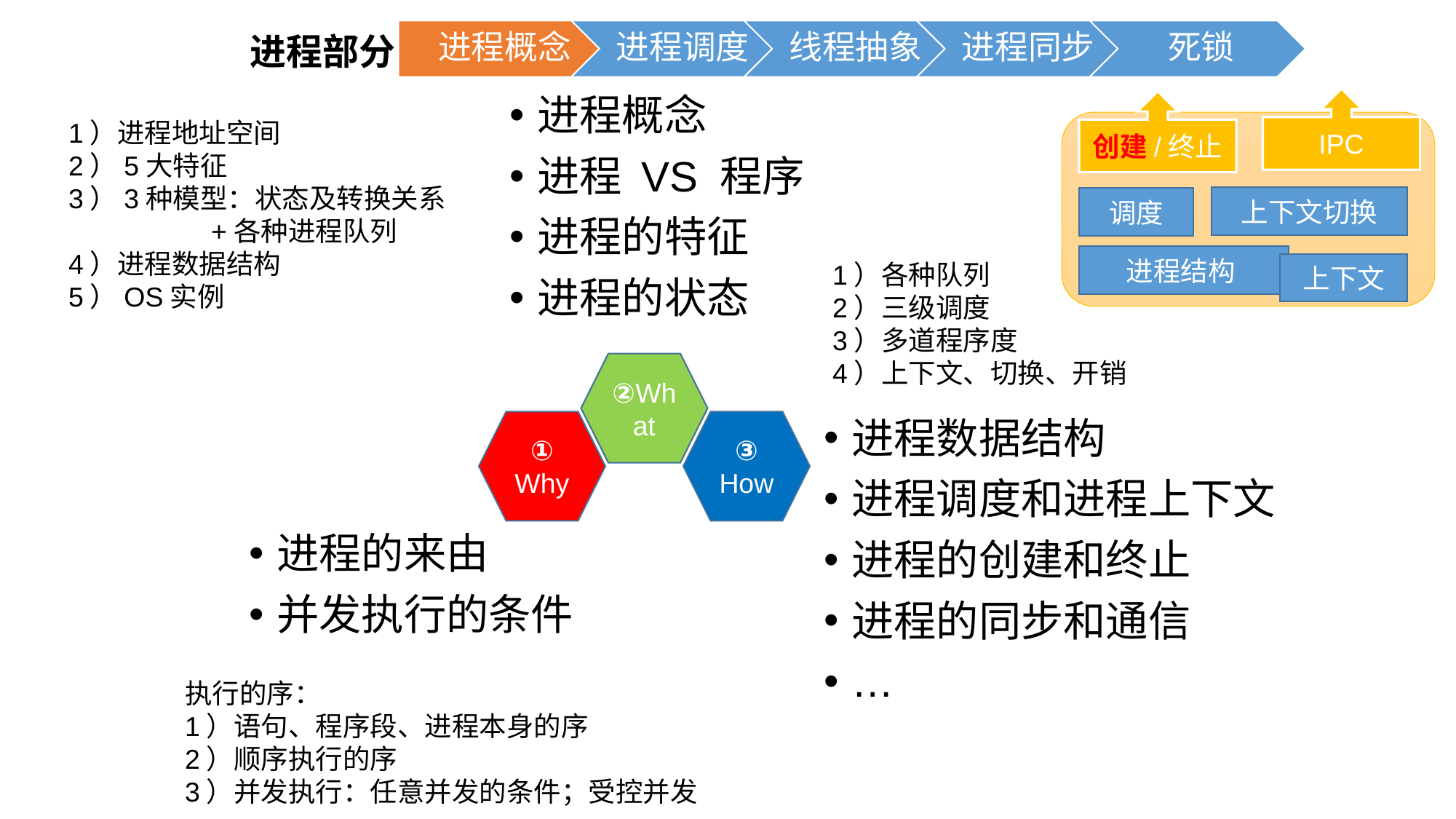

进程概念
进程调度
线程抽象
进程同步
死锁
进程部分
进程概念
进程 VS 程序
进程的特征
进程的状态
IPC
创建/终止
1）进程地址空间
2）5大特征
3）3种模型：状态及转换关系
                      +各种进程队列
4）进程数据结构
5）OS实例

上下文切换
调度
进程结构
1）各种队列
2）三级调度
3）多道程序度
4）上下文、切换、开销
上下文
②What
进程数据结构
进程调度和进程上下文
进程的创建和终止
进程的同步和通信
…

①
Why
③ How
进程的来由
并发执行的条件
执行的序：
1）语句、程序段、进程本身的序
2）顺序执行的序
3）并发执行：任意并发的条件；受控并发